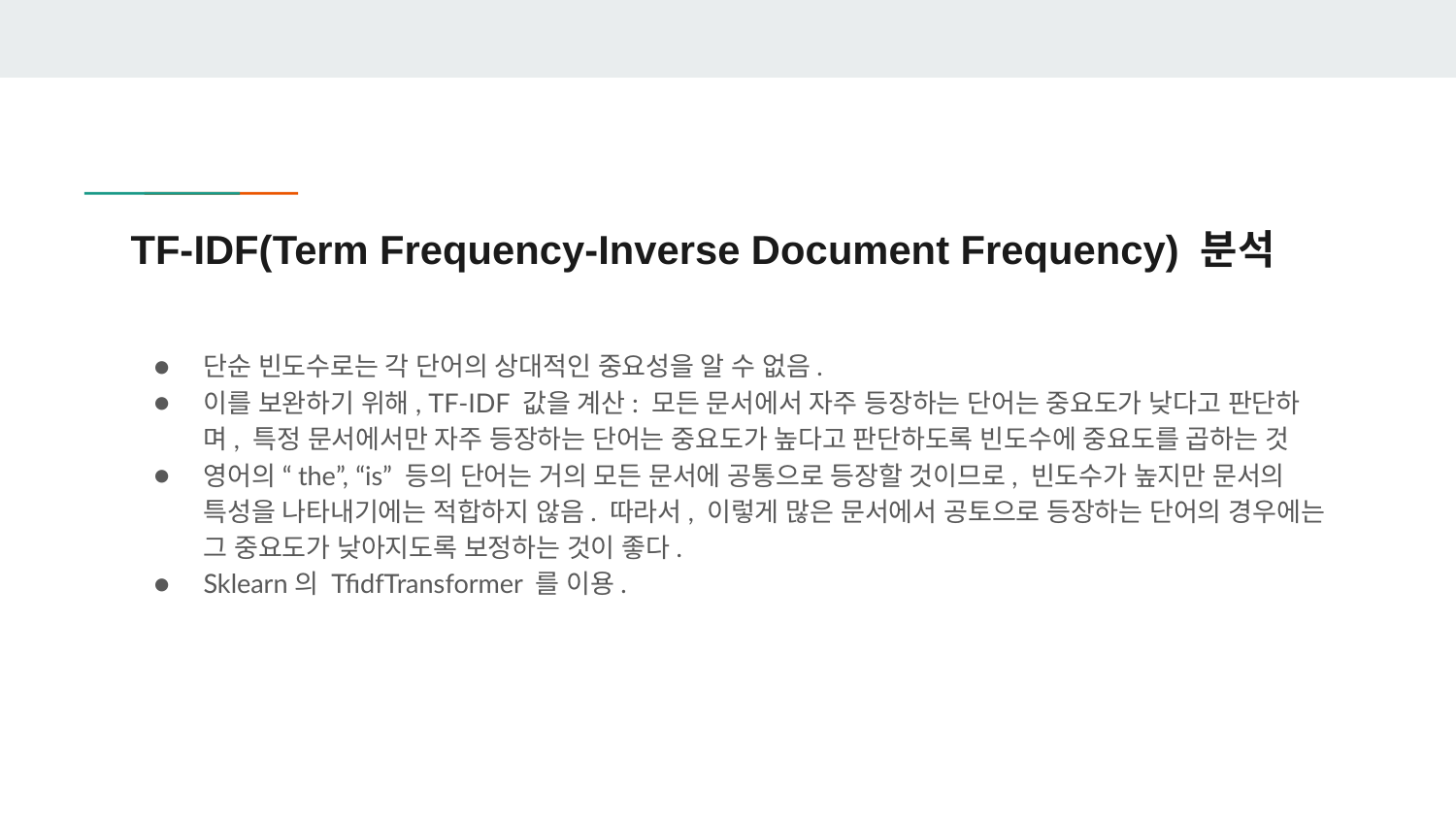

# TF-IDF(Term Frequency-Inverse Document Frequency) 분석
단순 빈도수로는 각 단어의 상대적인 중요성을 알 수 없음.
이를 보완하기 위해, TF-IDF 값을 계산: 모든 문서에서 자주 등장하는 단어는 중요도가 낮다고 판단하며, 특정 문서에서만 자주 등장하는 단어는 중요도가 높다고 판단하도록 빈도수에 중요도를 곱하는 것
영어의 “the”, “is” 등의 단어는 거의 모든 문서에 공통으로 등장할 것이므로, 빈도수가 높지만 문서의 특성을 나타내기에는 적합하지 않음. 따라서, 이렇게 많은 문서에서 공토으로 등장하는 단어의 경우에는 그 중요도가 낮아지도록 보정하는 것이 좋다.
Sklearn의 TfidfTransformer 를 이용.